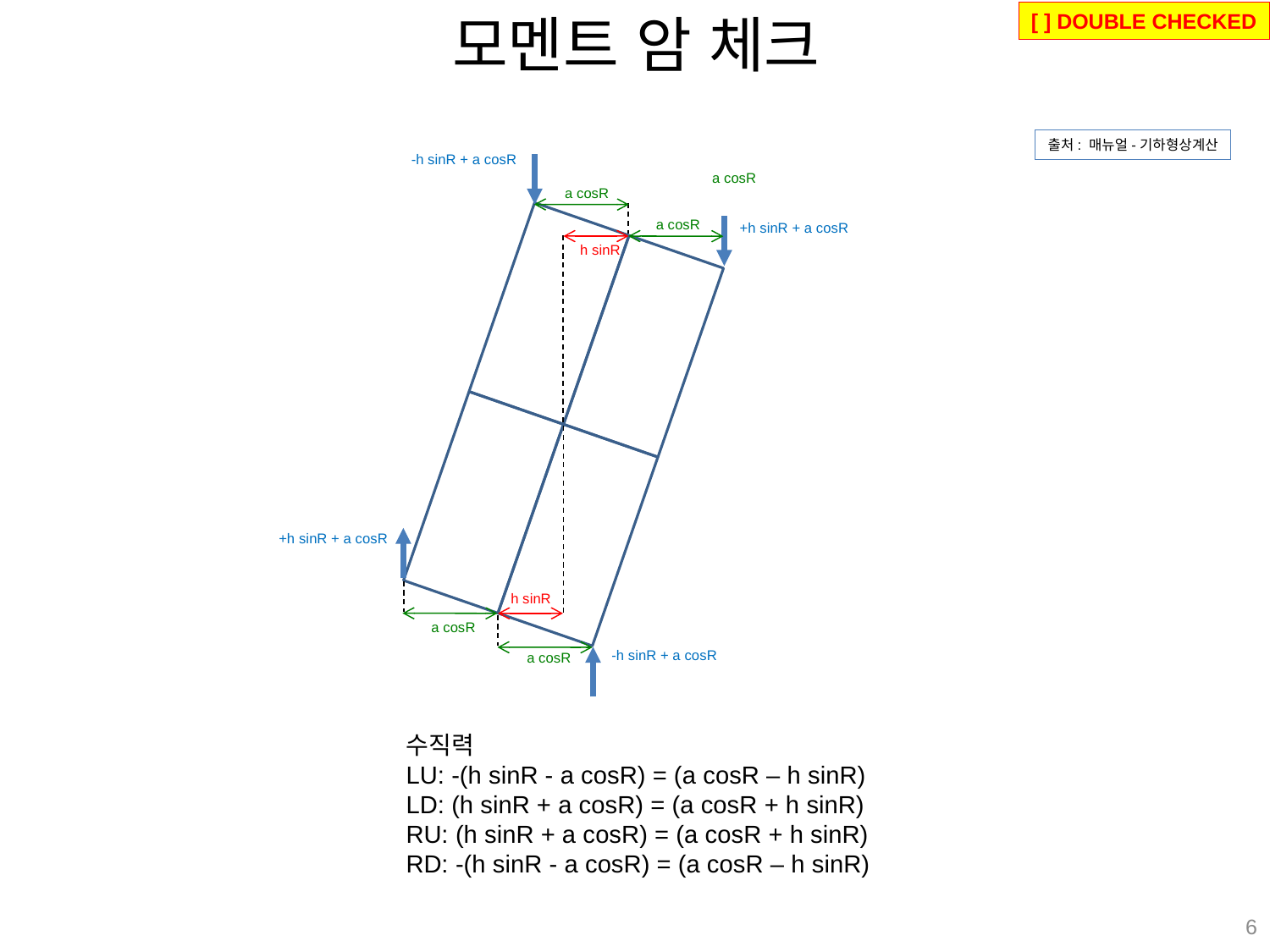

# 모멘트 암 체크
[ ] DOUBLE CHECKED
출처: 매뉴얼-기하형상계산
-h sinR + a cosR
a cosR
a cosR
a cosR
+h sinR + a cosR

h sinR
+h sinR + a cosR
h sinR
a cosR
-h sinR + a cosR
a cosR
수직력
LU: -(h sinR - a cosR) = (a cosR – h sinR)
LD: (h sinR + a cosR) = (a cosR + h sinR)
RU: (h sinR + a cosR) = (a cosR + h sinR)
RD: -(h sinR - a cosR) = (a cosR – h sinR)
6